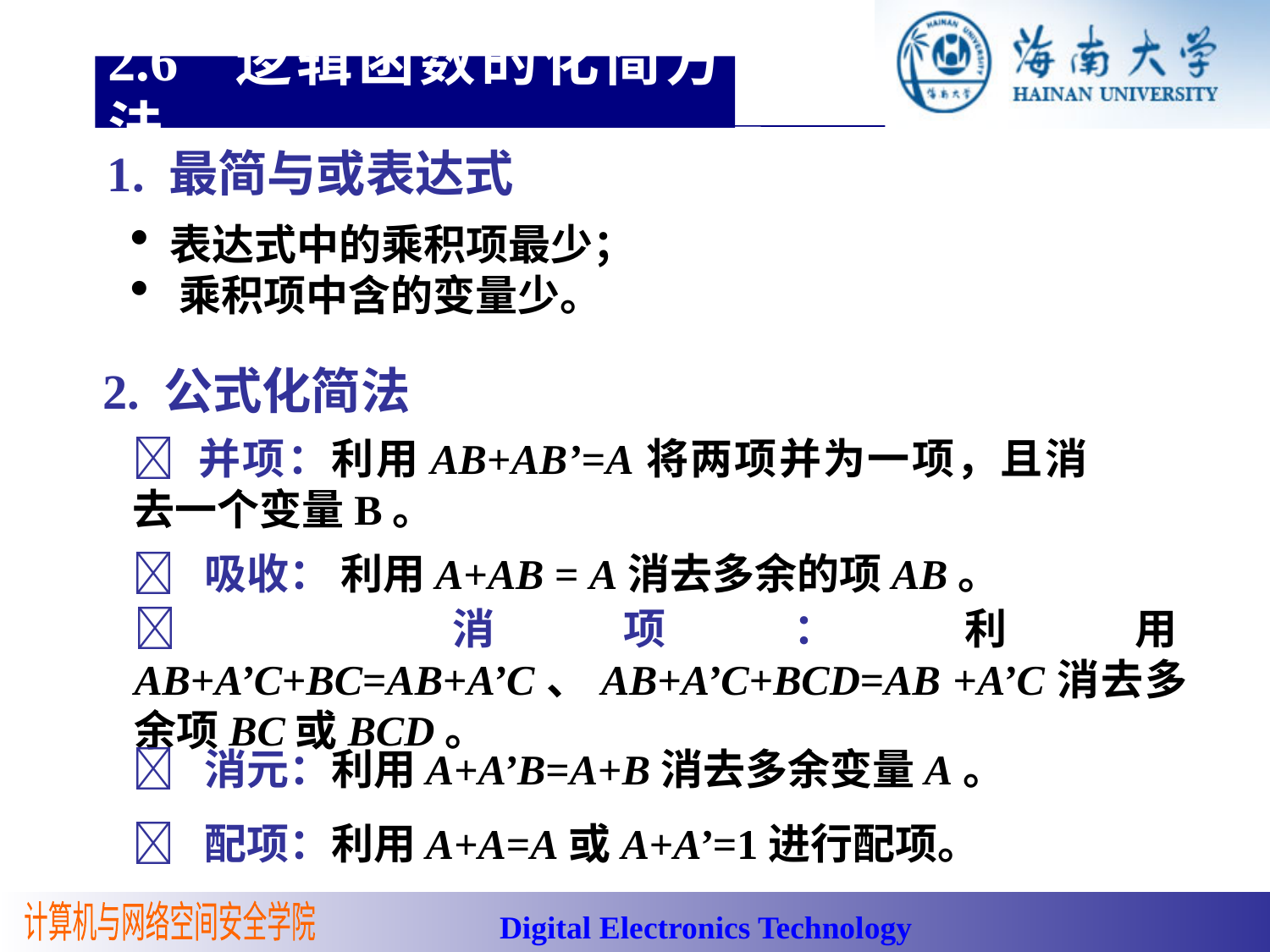

2.6  逻辑函数的化简方法

1. 最简与或表达式
 表达式中的乘积项最少；
  乘积项中含的变量少。
2. 公式化简法
• 并项：利用AB+AB’=A将两项并为一项，且消去一个变量B。
•  吸收： 利用A+AB = A消去多余的项AB。
• 消项：利用AB+A’C+BC=AB+A’C、AB+A’C+BCD=AB +A’C消去多余项BC或BCD。
•  消元：利用A+A’B=A+B消去多余变量A。
•  配项：利用A+A=A或A+A’=1进行配项。